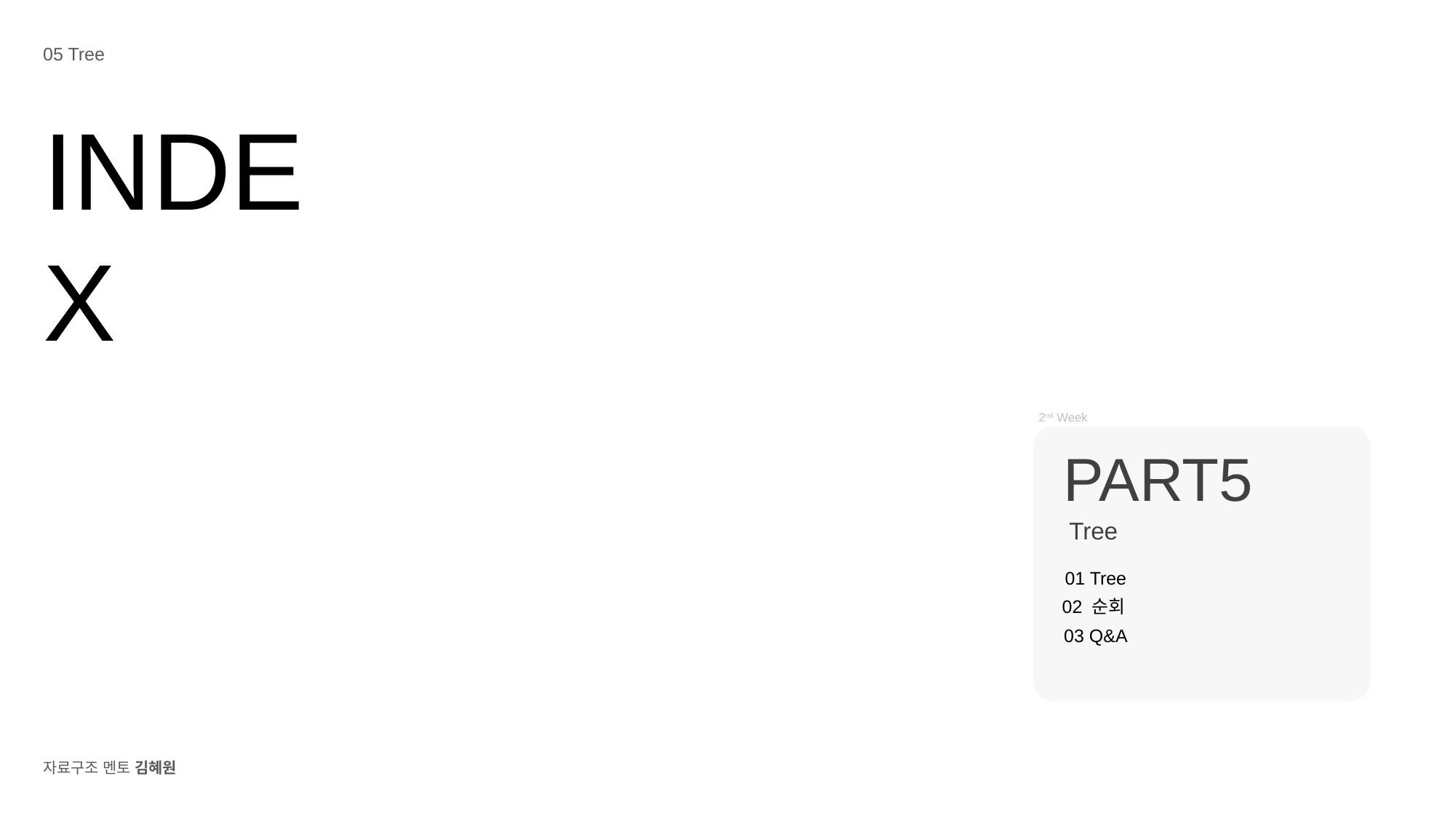

05 Tree
# INDEX
2nd Week

PART5
Tree
01 Tree
02 순회
03 Q&A